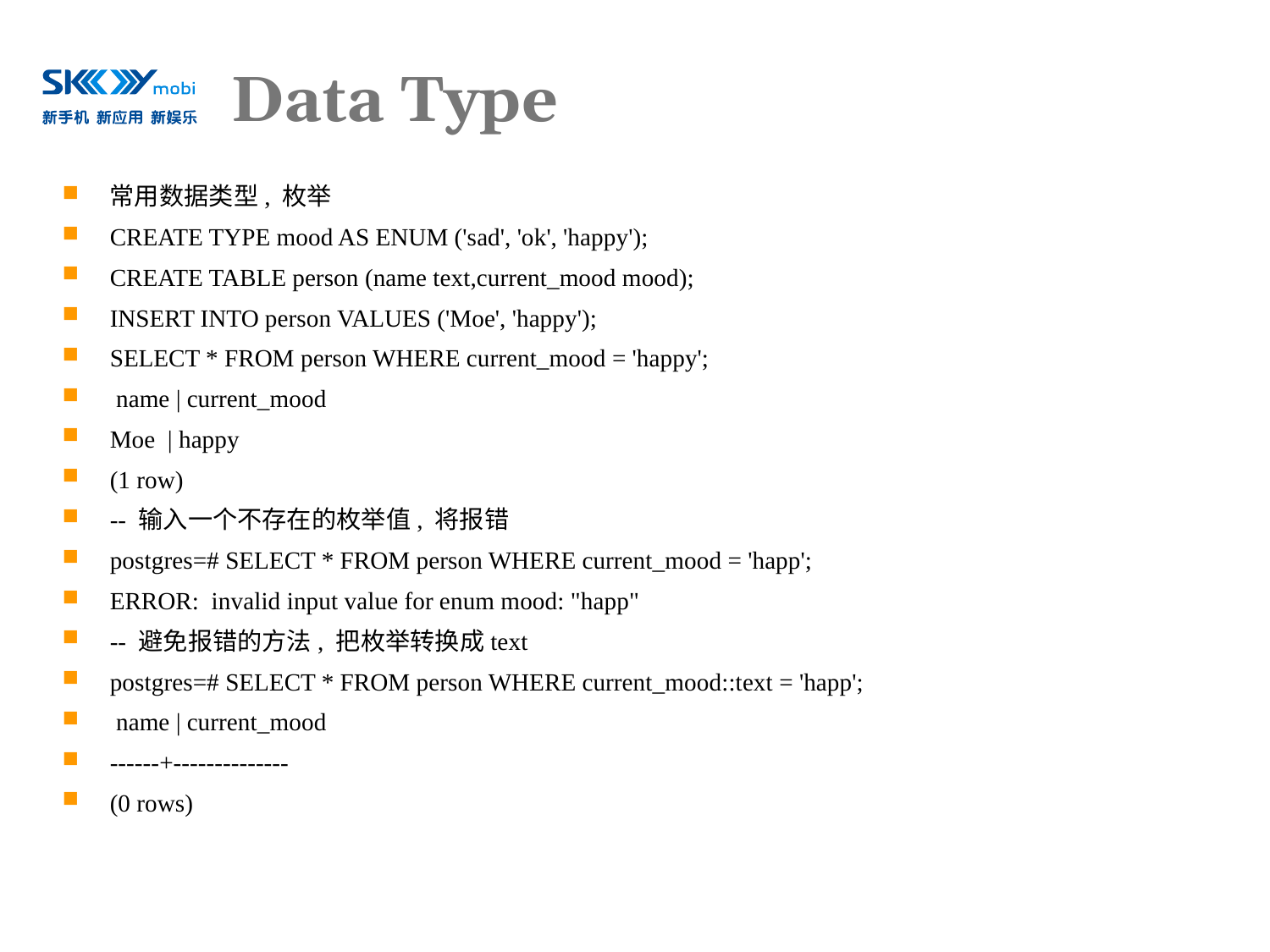

# Data Type
常用数据类型, 枚举
CREATE TYPE mood AS ENUM ('sad', 'ok', 'happy');
CREATE TABLE person (name text,current_mood mood);
INSERT INTO person VALUES ('Moe', 'happy');
SELECT * FROM person WHERE current_mood = 'happy';
 name | current_mood
Moe  | happy
(1 row)
-- 输入一个不存在的枚举值, 将报错
postgres=# SELECT * FROM person WHERE current_mood = 'happ';
ERROR:  invalid input value for enum mood: "happ"
-- 避免报错的方法, 把枚举转换成text
postgres=# SELECT * FROM person WHERE current_mood::text = 'happ';
 name | current_mood
------+--------------
(0 rows)